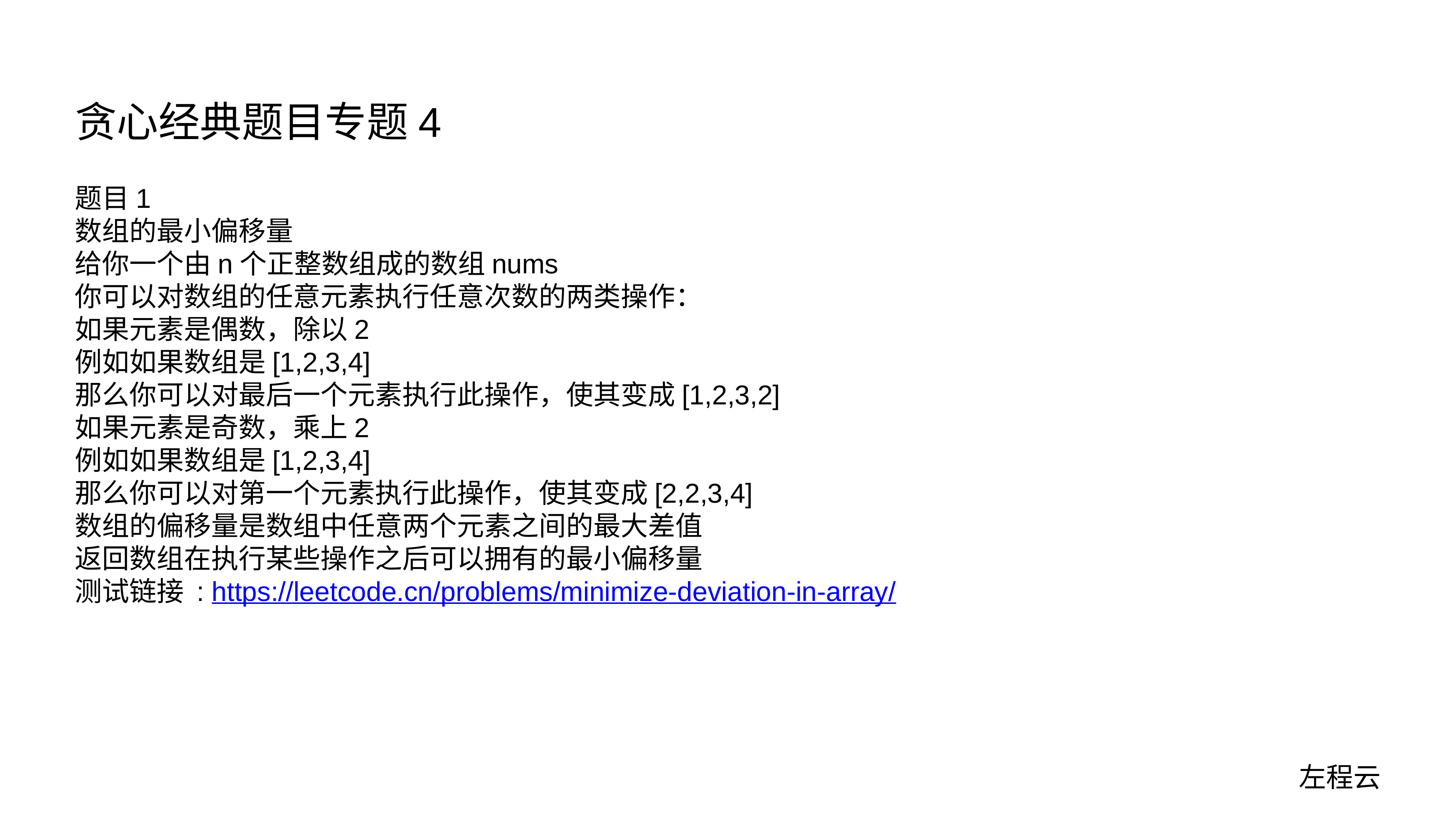

# 贪心经典题目专题4
题目1
数组的最小偏移量
给你一个由n个正整数组成的数组nums
你可以对数组的任意元素执行任意次数的两类操作：
如果元素是偶数，除以2
例如如果数组是[1,2,3,4]
那么你可以对最后一个元素执行此操作，使其变成[1,2,3,2]
如果元素是奇数，乘上2
例如如果数组是[1,2,3,4]
那么你可以对第一个元素执行此操作，使其变成[2,2,3,4]
数组的偏移量是数组中任意两个元素之间的最大差值
返回数组在执行某些操作之后可以拥有的最小偏移量
测试链接 : https://leetcode.cn/problems/minimize-deviation-in-array/
左程云